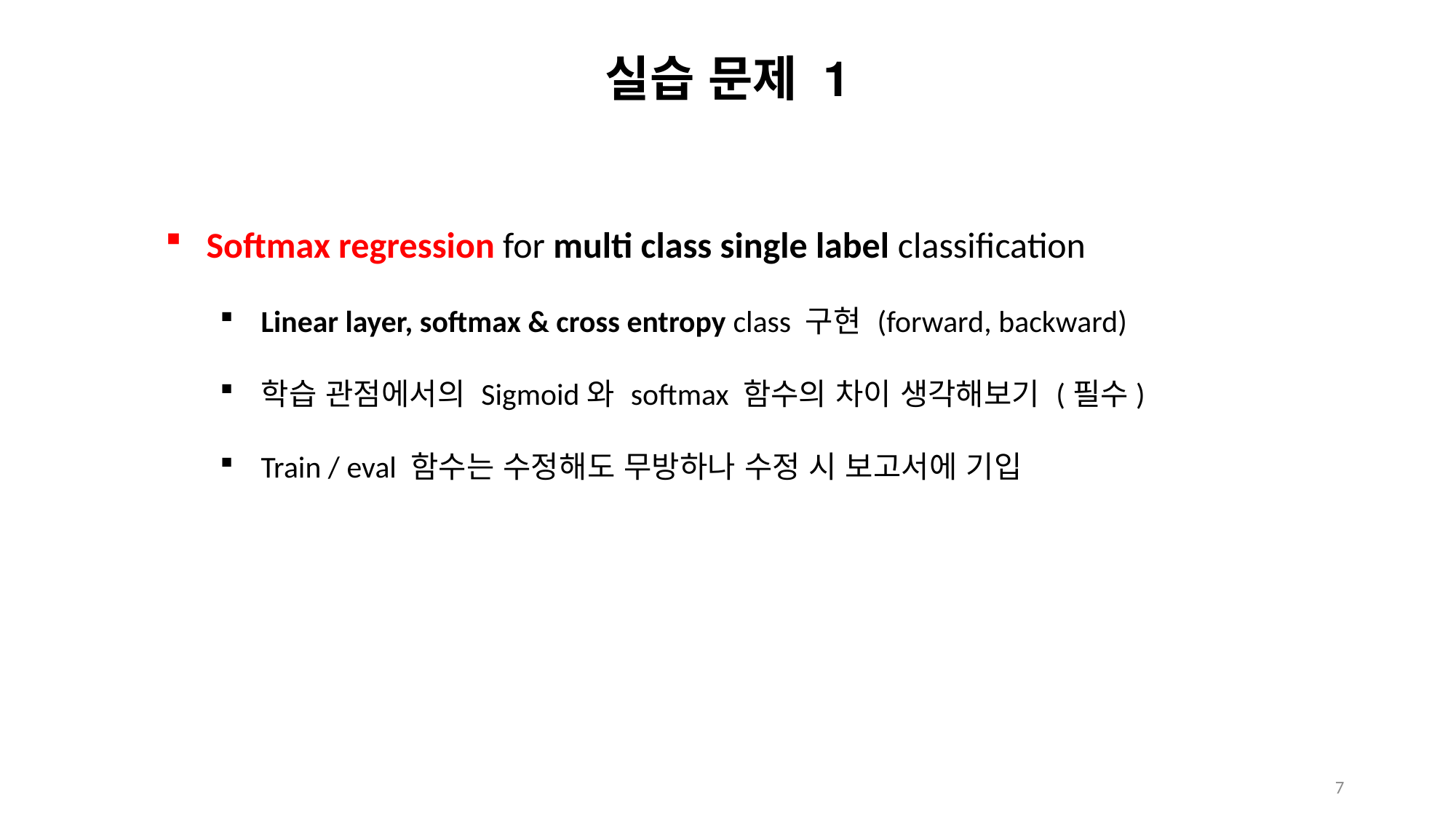

# 실습 문제 1
Softmax regression for multi class single label classification
Linear layer, softmax & cross entropy class 구현 (forward, backward)
학습 관점에서의 Sigmoid와 softmax 함수의 차이 생각해보기 (필수)
Train / eval 함수는 수정해도 무방하나 수정 시 보고서에 기입
7